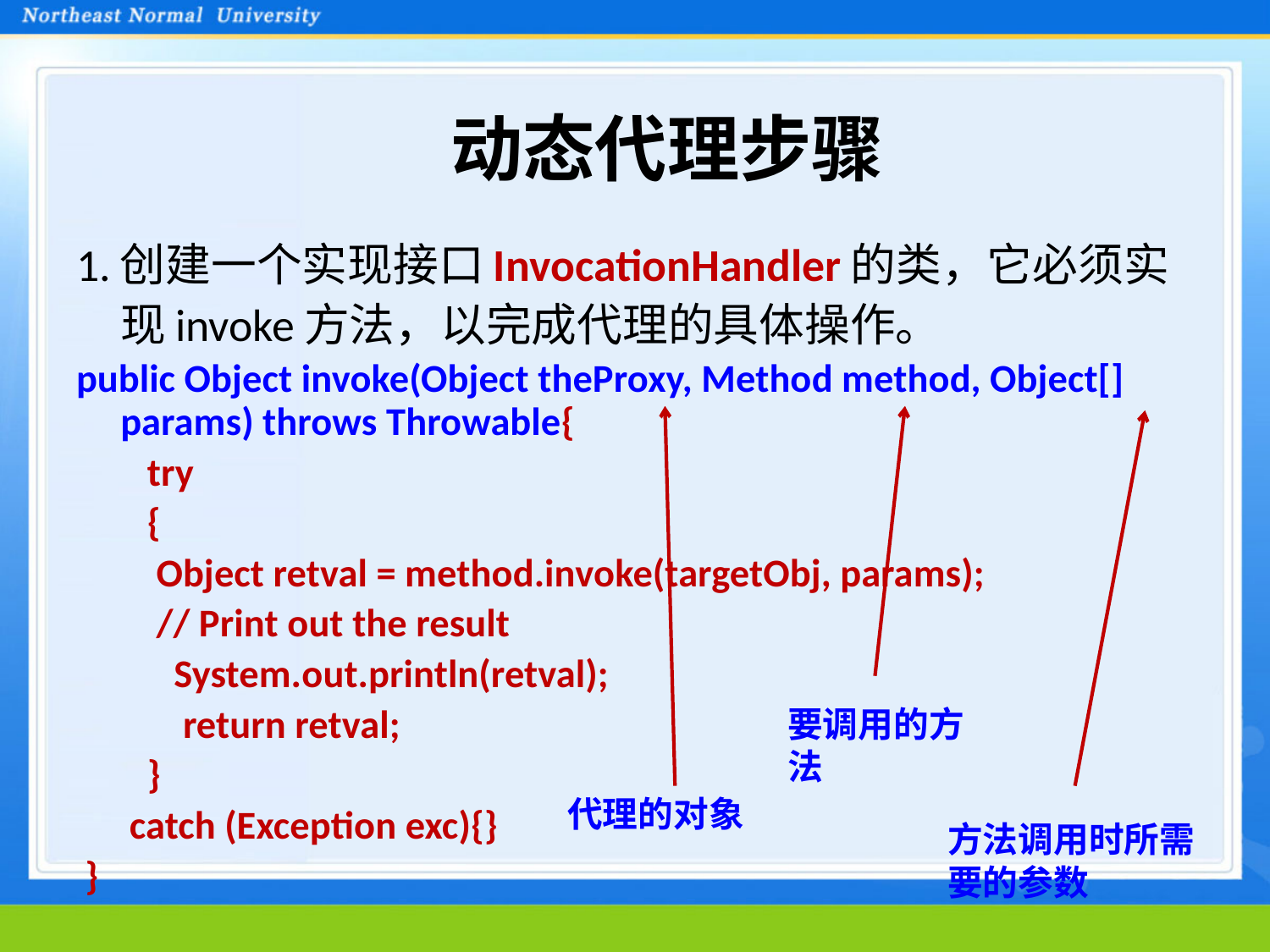

# 动态代理步骤
1.创建一个实现接口InvocationHandler的类，它必须实现invoke方法，以完成代理的具体操作。
public Object invoke(Object theProxy, Method method, Object[] params) throws Throwable{
        try
        {
         Object retval = method.invoke(targetObj, params);
         // Print out the result
           System.out.println(retval);
            return retval;
        }
      catch (Exception exc){}
 }

要调用的方法
代理的对象
方法调用时所需要的参数